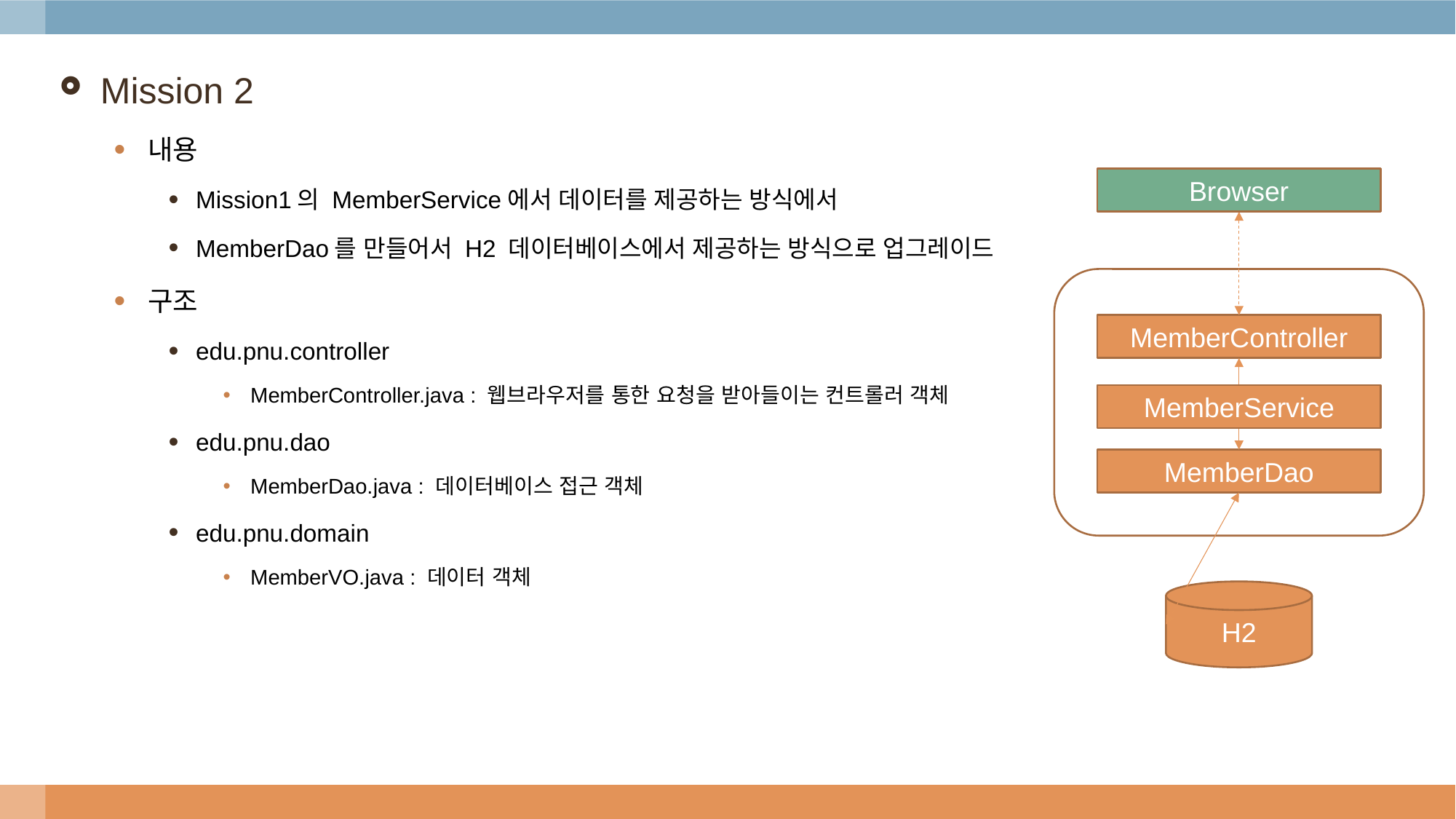

Mission 2
내용
Mission1의 MemberService에서 데이터를 제공하는 방식에서
MemberDao를 만들어서 H2 데이터베이스에서 제공하는 방식으로 업그레이드
구조
edu.pnu.controller
MemberController.java : 웹브라우저를 통한 요청을 받아들이는 컨트롤러 객체
edu.pnu.dao
MemberDao.java : 데이터베이스 접근 객체
edu.pnu.domain
MemberVO.java : 데이터 객체

Browser

MemberController
MemberService
MemberDao
H2